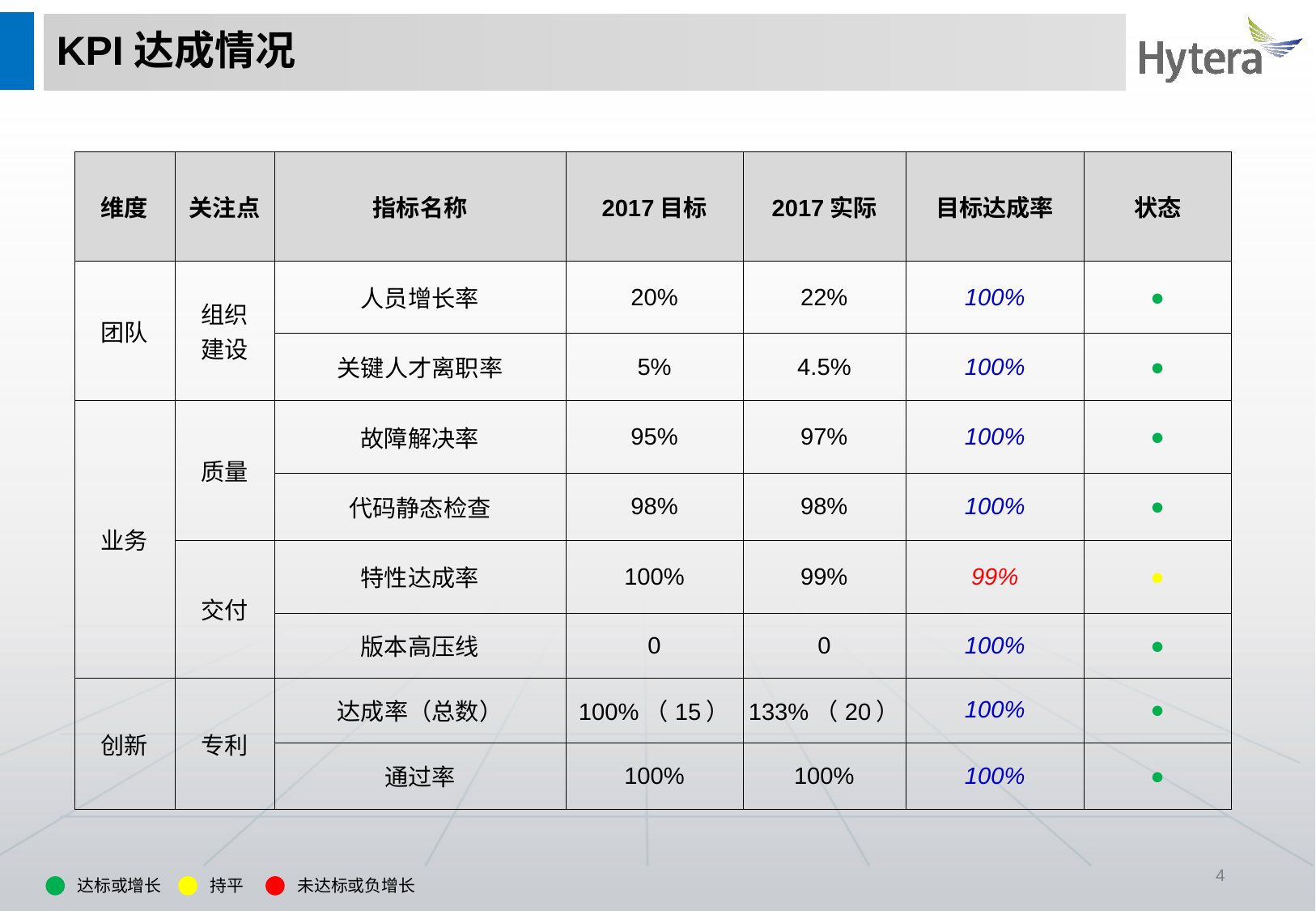

# KPI达成情况
| 维度 | 关注点 | 指标名称 | 2017目标 | 2017实际 | 目标达成率 | 状态 |
| --- | --- | --- | --- | --- | --- | --- |
| 团队 | 组织 建设 | 人员增长率 | 20% | 22% | 100% | ● |
|  |  | 关键人才离职率 | 5% | 4.5% | 100% | ● |
| 业务 | 质量 | 故障解决率 | 95% | 97% | 100% | ● |
|  |  | 代码静态检查 | 98% | 98% | 100% | ● |
|  | 交付 | 特性达成率 | 100% | 99% | 99% | ● |
|  |  | 版本高压线 | 0 | 0 | 100% | ● |
| 创新 | 专利 | 达成率（总数） | 100%（15） | 133%（20） | 100% | ● |
|  |  | 通过率 | 100% | 100% | 100% | ● |
达标或增长
持平
未达标或负增长